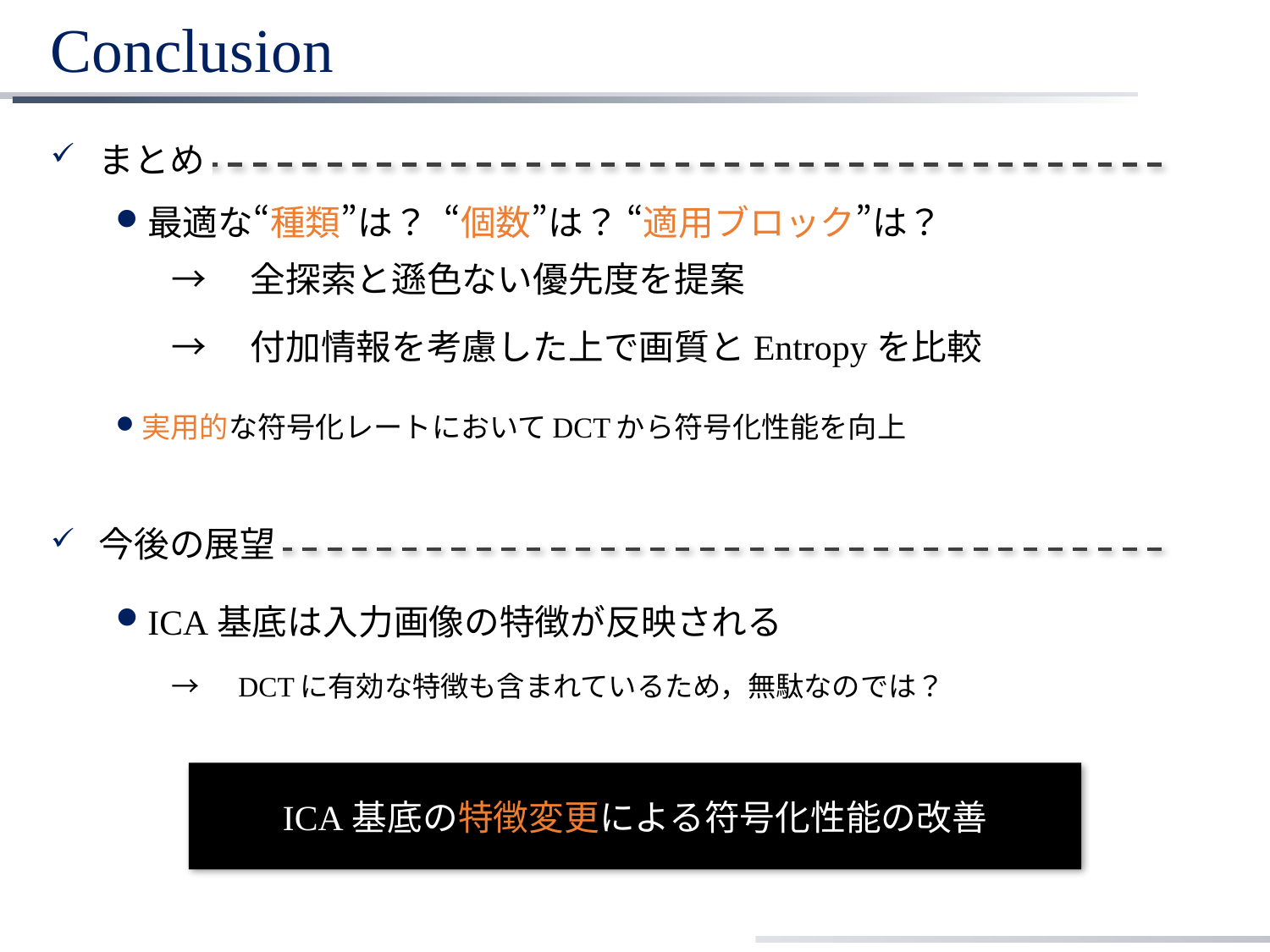

# Conclusion
 まとめ
最適な“種類”は？  “個数”は？ “適用ブロック”は？
→　全探索と遜色ない優先度を提案
→　付加情報を考慮した上で画質とEntropyを比較
実用的な符号化レートにおいてDCTから符号化性能を向上
 今後の展望
ICA基底は入力画像の特徴が反映される
→　DCTに有効な特徴も含まれているため，無駄なのでは？
ICA基底の特徴変更による符号化性能の改善